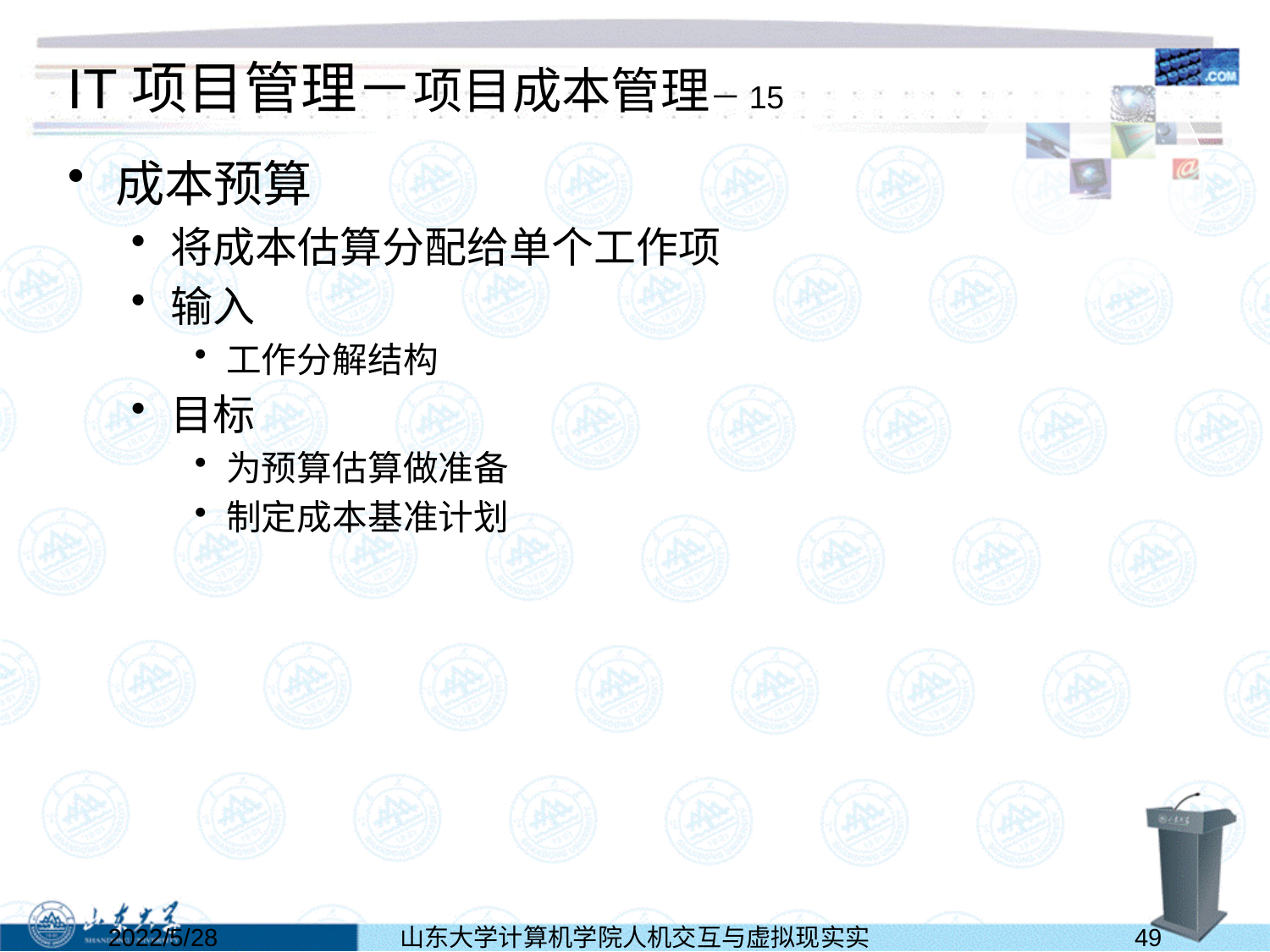

# IT项目管理－项目成本管理－15
成本预算
将成本估算分配给单个工作项
输入
工作分解结构
目标
为预算估算做准备
制定成本基准计划
2022/5/28
山东大学计算机学院人机交互与虚拟现实实验室
49